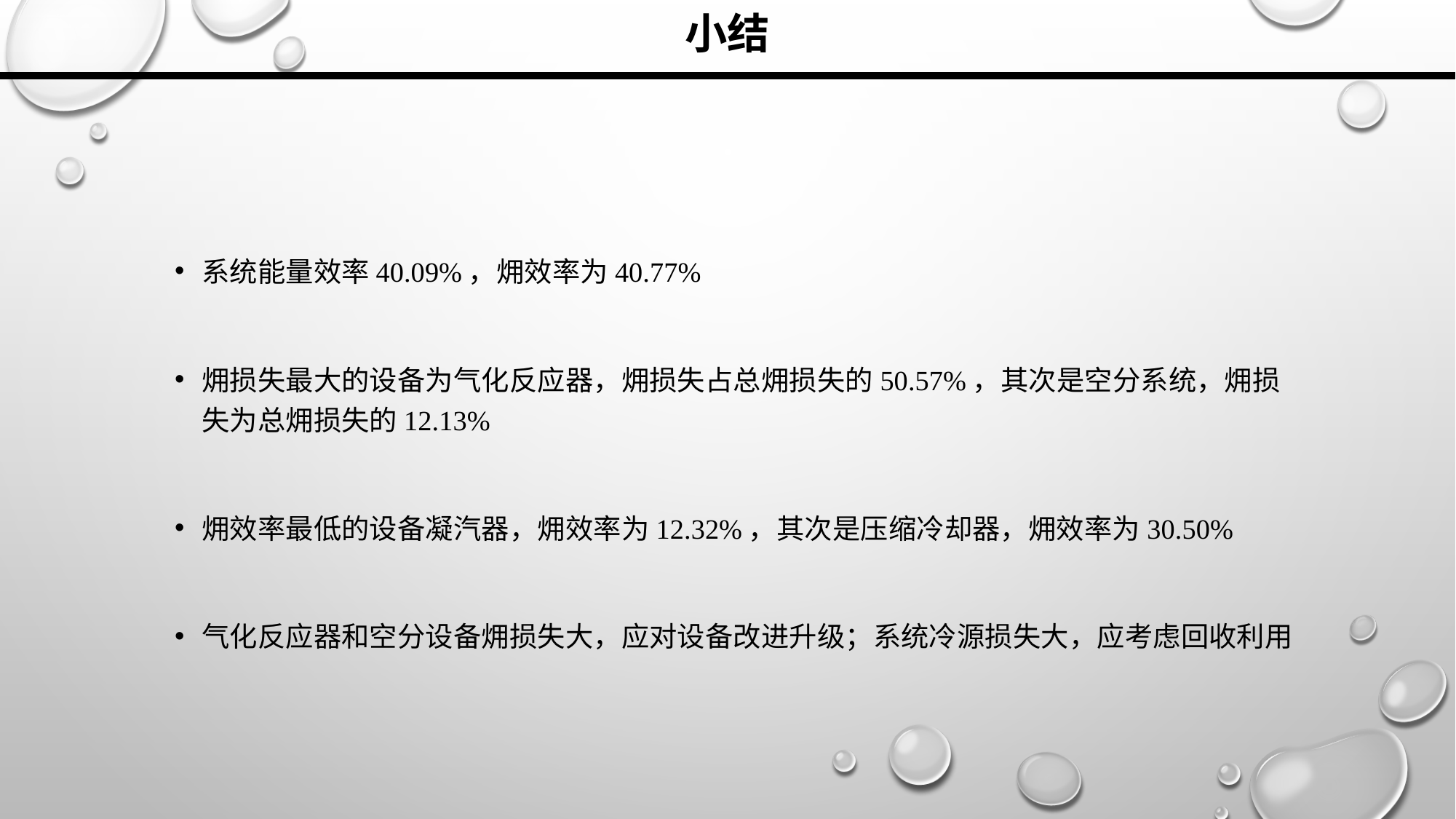

小结

系统能量效率40.09%，㶲效率为40.77%

㶲损失最大的设备为气化反应器，㶲损失占总㶲损失的50.57%，其次是空分系统，㶲损失为总㶲损失的12.13%

㶲效率最低的设备凝汽器，㶲效率为12.32%，其次是压缩冷却器，㶲效率为30.50%

气化反应器和空分设备㶲损失大，应对设备改进升级；系统冷源损失大，应考虑回收利用